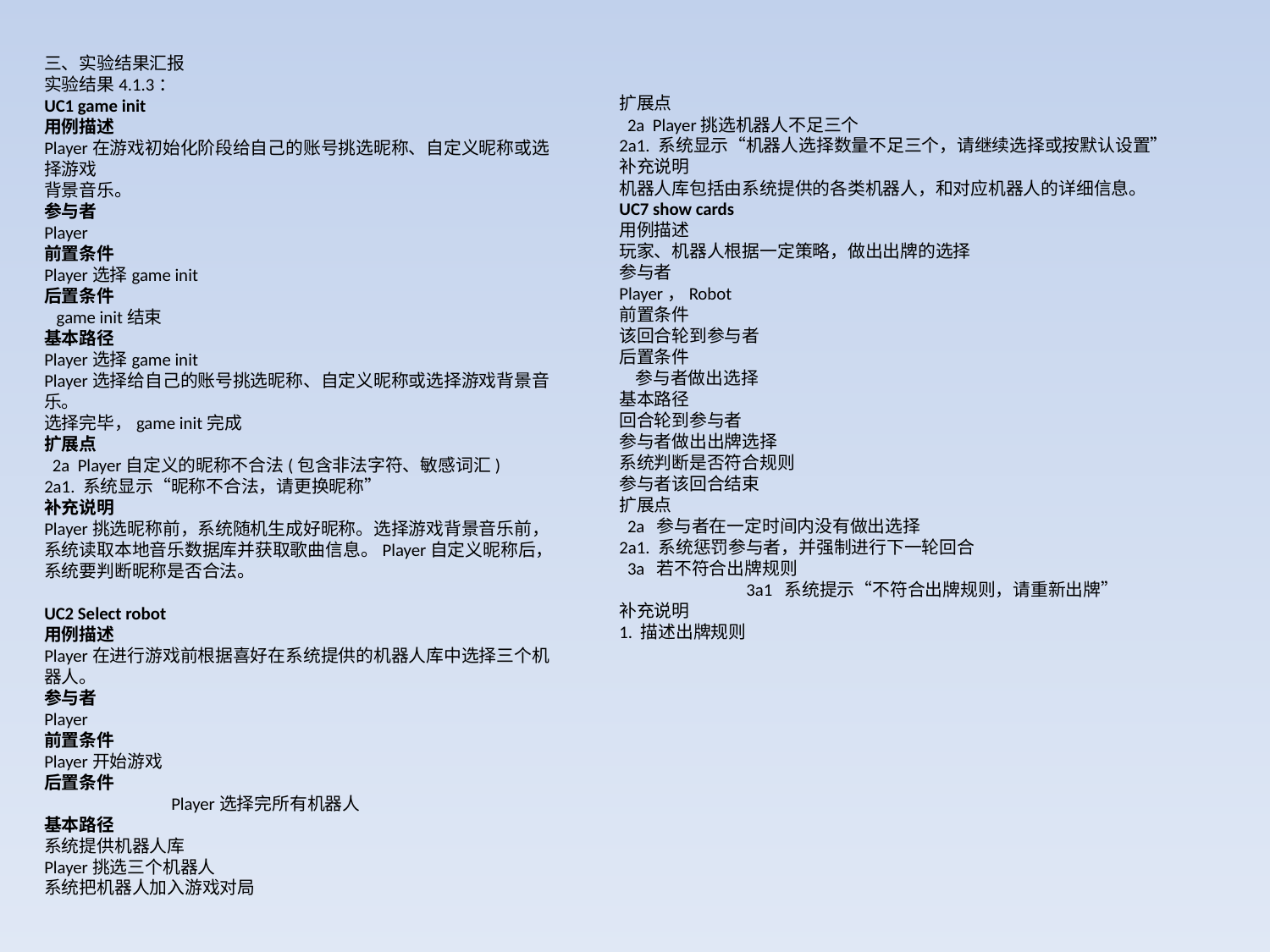

三、实验结果汇报
实验结果4.1.3：
UC1 game init
用例描述
Player在游戏初始化阶段给自己的账号挑选昵称、自定义昵称或选择游戏
背景音乐。
参与者
Player
前置条件
Player选择game init
后置条件
   game init结束
基本路径
Player选择game init
Player选择给自己的账号挑选昵称、自定义昵称或选择游戏背景音乐。
选择完毕，game init完成
扩展点
  2a  Player自定义的昵称不合法(包含非法字符、敏感词汇)
2a1. 系统显示“昵称不合法，请更换昵称”
补充说明
Player挑选昵称前，系统随机生成好昵称。选择游戏背景音乐前，系统读取本地音乐数据库并获取歌曲信息。Player自定义昵称后，系统要判断昵称是否合法。

UC2 Select robot
用例描述
Player在进行游戏前根据喜好在系统提供的机器人库中选择三个机器人。
参与者
Player
前置条件
Player开始游戏
后置条件
   	Player选择完所有机器人
基本路径
系统提供机器人库
Player挑选三个机器人
系统把机器人加入游戏对局

扩展点
  2a  Player挑选机器人不足三个
2a1. 系统显示“机器人选择数量不足三个，请继续选择或按默认设置”
补充说明
机器人库包括由系统提供的各类机器人，和对应机器人的详细信息。
UC7 show cards
用例描述
玩家、机器人根据一定策略，做出出牌的选择
参与者
Player，Robot
前置条件
该回合轮到参与者
后置条件
   参与者做出选择
基本路径
回合轮到参与者
参与者做出出牌选择
系统判断是否符合规则
参与者该回合结束
扩展点
  2a  参与者在一定时间内没有做出选择
2a1. 系统惩罚参与者，并强制进行下一轮回合
  3a  若不符合出牌规则
	3a1  系统提示“不符合出牌规则，请重新出牌”
补充说明
1. 描述出牌规则